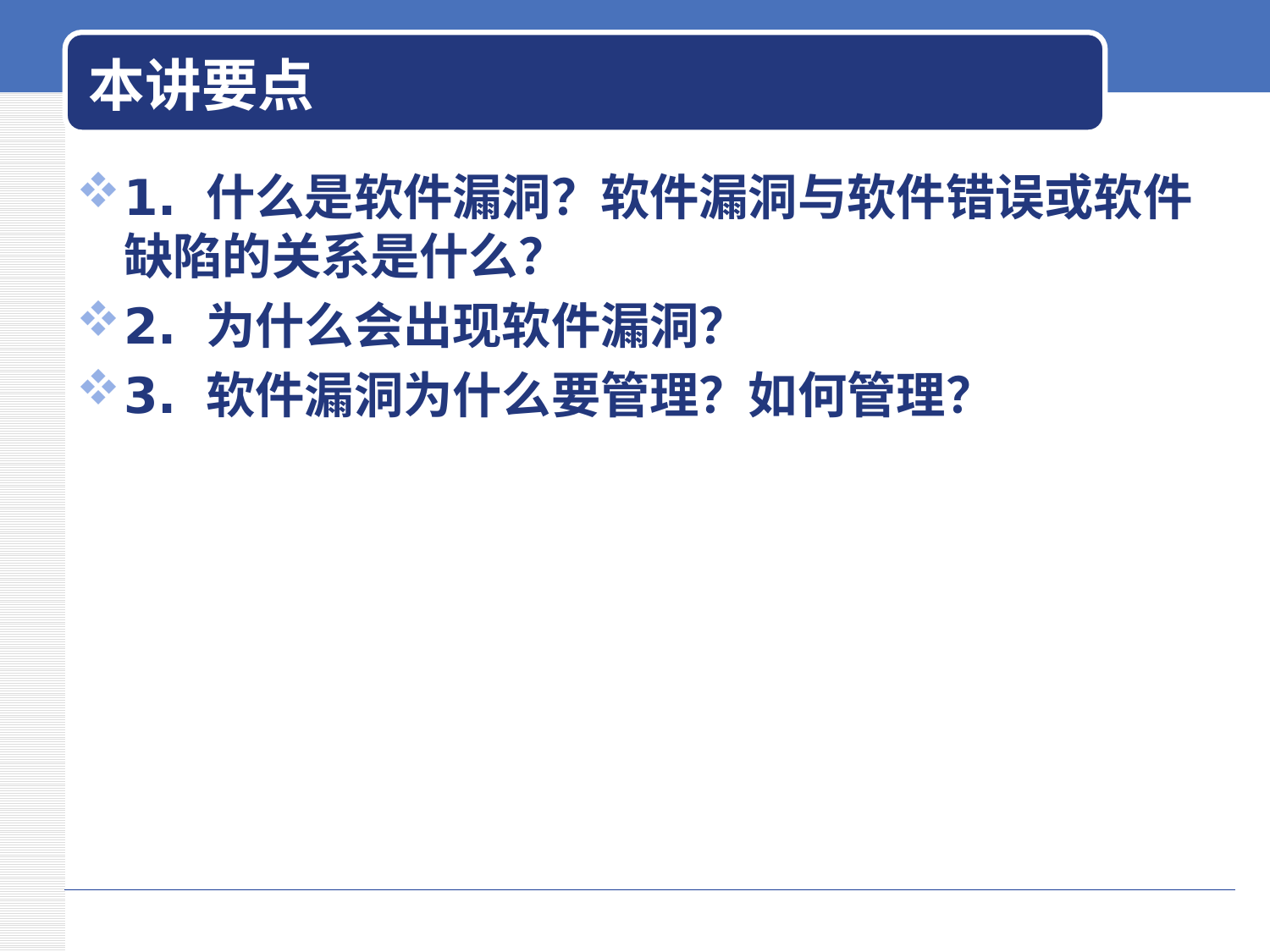

# 本讲要点
1. 什么是软件漏洞？软件漏洞与软件错误或软件缺陷的关系是什么？
2. 为什么会出现软件漏洞？
3. 软件漏洞为什么要管理？如何管理？